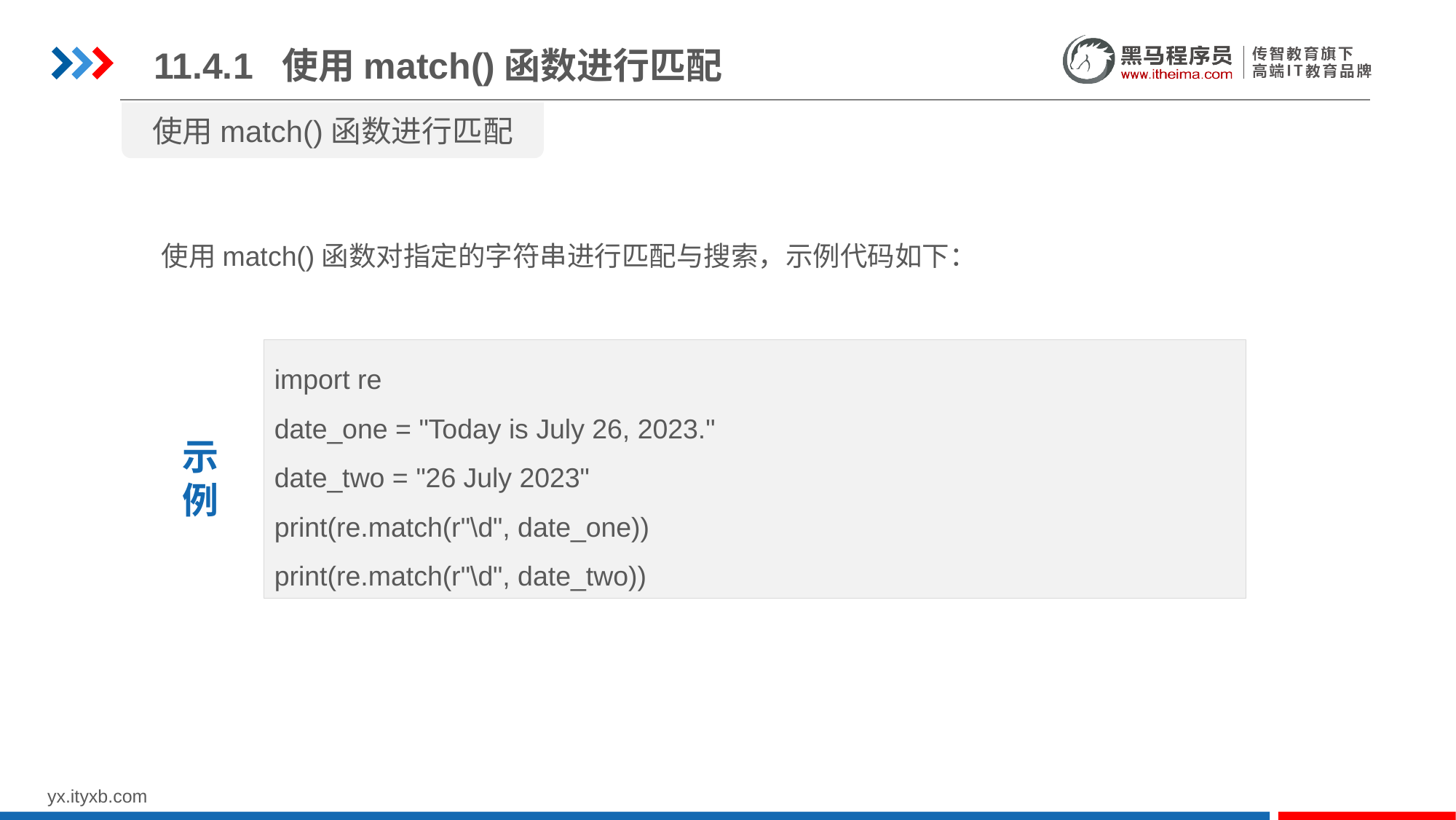

11.4.1  使用match()函数进行匹配

使用match()函数进行匹配
使用match()函数对指定的字符串进行匹配与搜索，示例代码如下：
import re
date_one = "Today is July 26, 2023."
date_two = "26 July 2023"
print(re.match(r"\d", date_one))
print(re.match(r"\d", date_two))
示
例